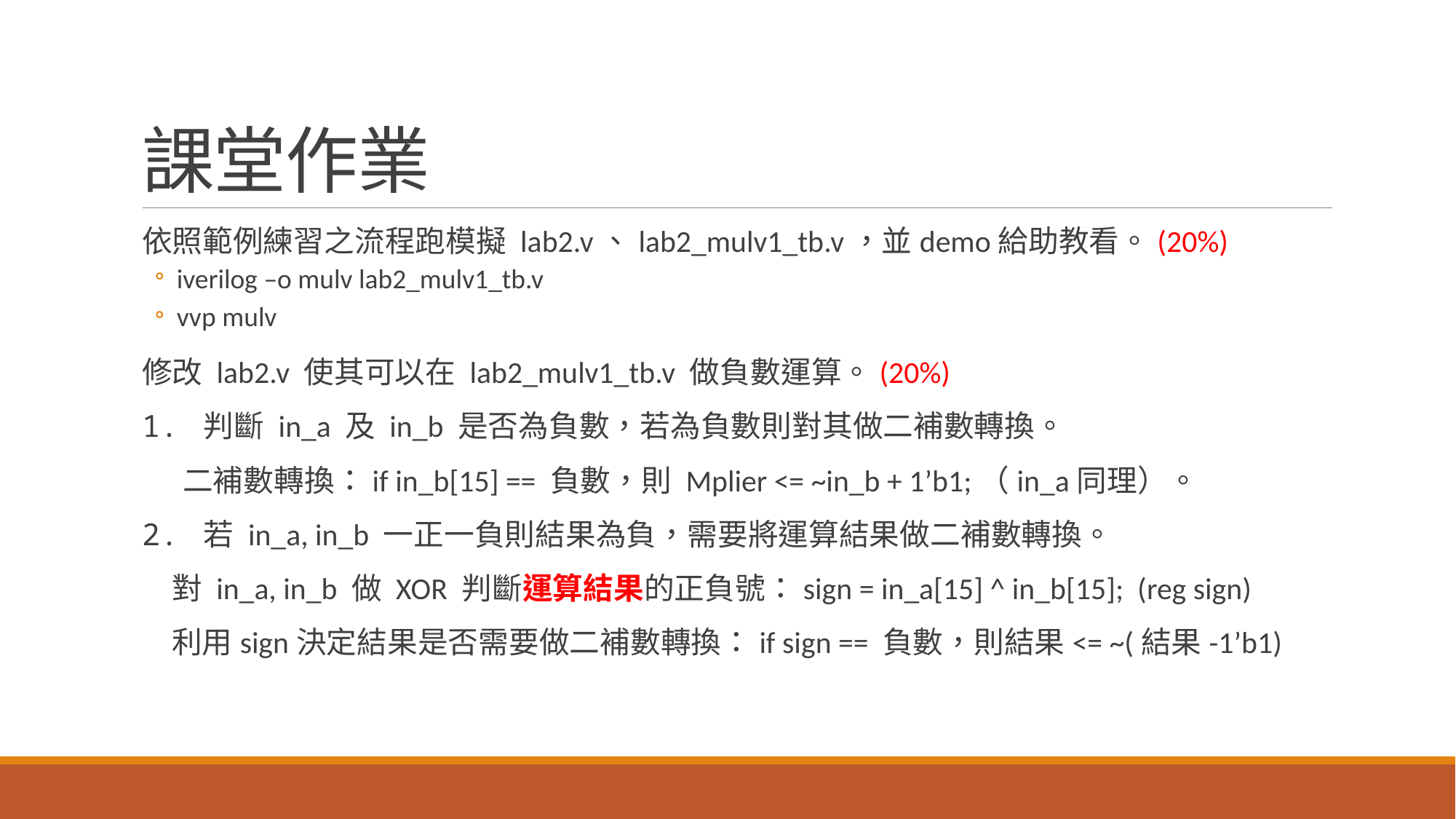

# 課堂作業
依照範例練習之流程跑模擬 lab2.v、lab2_mulv1_tb.v，並demo給助教看。(20%)
iverilog –o mulv lab2_mulv1_tb.v
vvp mulv
修改 lab2.v 使其可以在 lab2_mulv1_tb.v 做負數運算。(20%)
	1. 判斷 in_a 及 in_b 是否為負數，若為負數則對其做二補數轉換。
	     二補數轉換：if in_b[15] == 負數，則 Mplier <= ~in_b + 1’b1;（in_a同理）。
	2. 若 in_a, in_b 一正一負則結果為負，需要將運算結果做二補數轉換。
     對 in_a, in_b 做 XOR 判斷運算結果的正負號：sign = in_a[15] ^ in_b[15];  (reg sign)
     利用sign決定結果是否需要做二補數轉換：if sign == 負數，則結果<= ~(結果-1’b1)